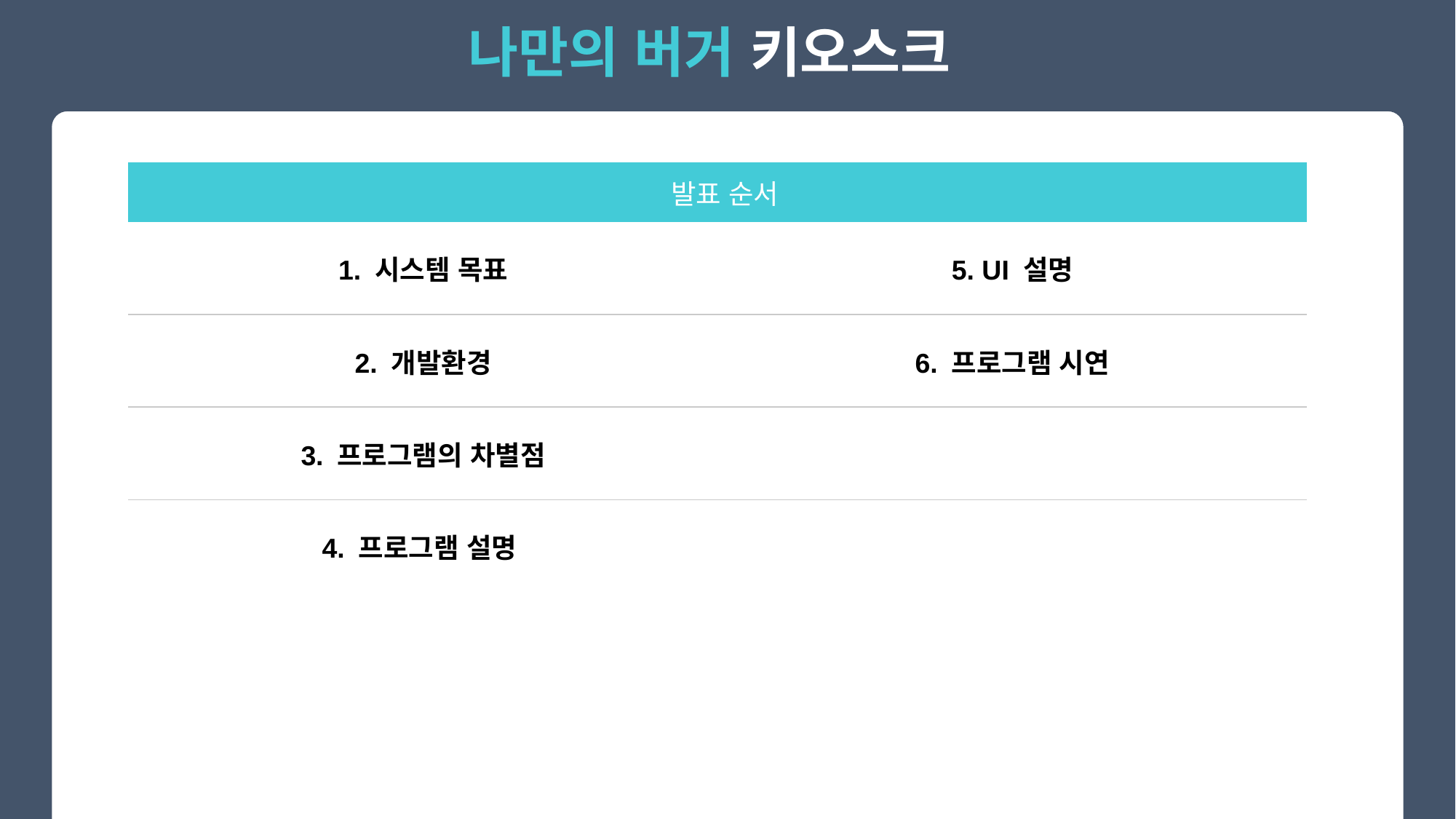

나만의 버거 키오스크
| 발표 순서 |  |
| --- | --- |
| 1. 시스템 목표 | 5. UI 설명 |
| 2. 개발환경 | 6. 프로그램 시연 |
| 3. 프로그램의 차별점 |  |
| 4. 프로그램 설명 |  |